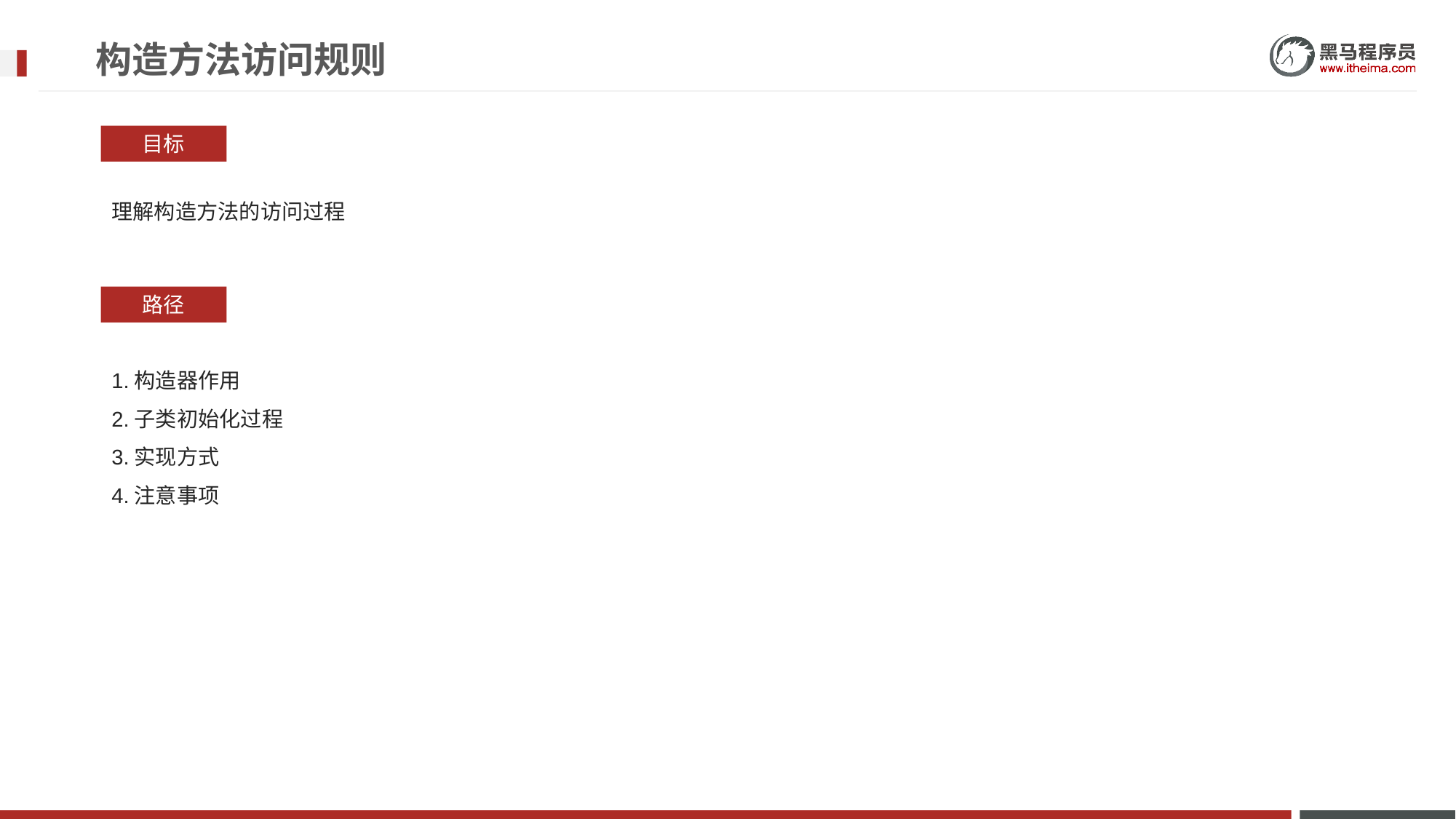

# 构造方法访问规则
目标
理解构造方法的访问过程
路径
1.构造器作用
2.子类初始化过程
3.实现方式
4.注意事项